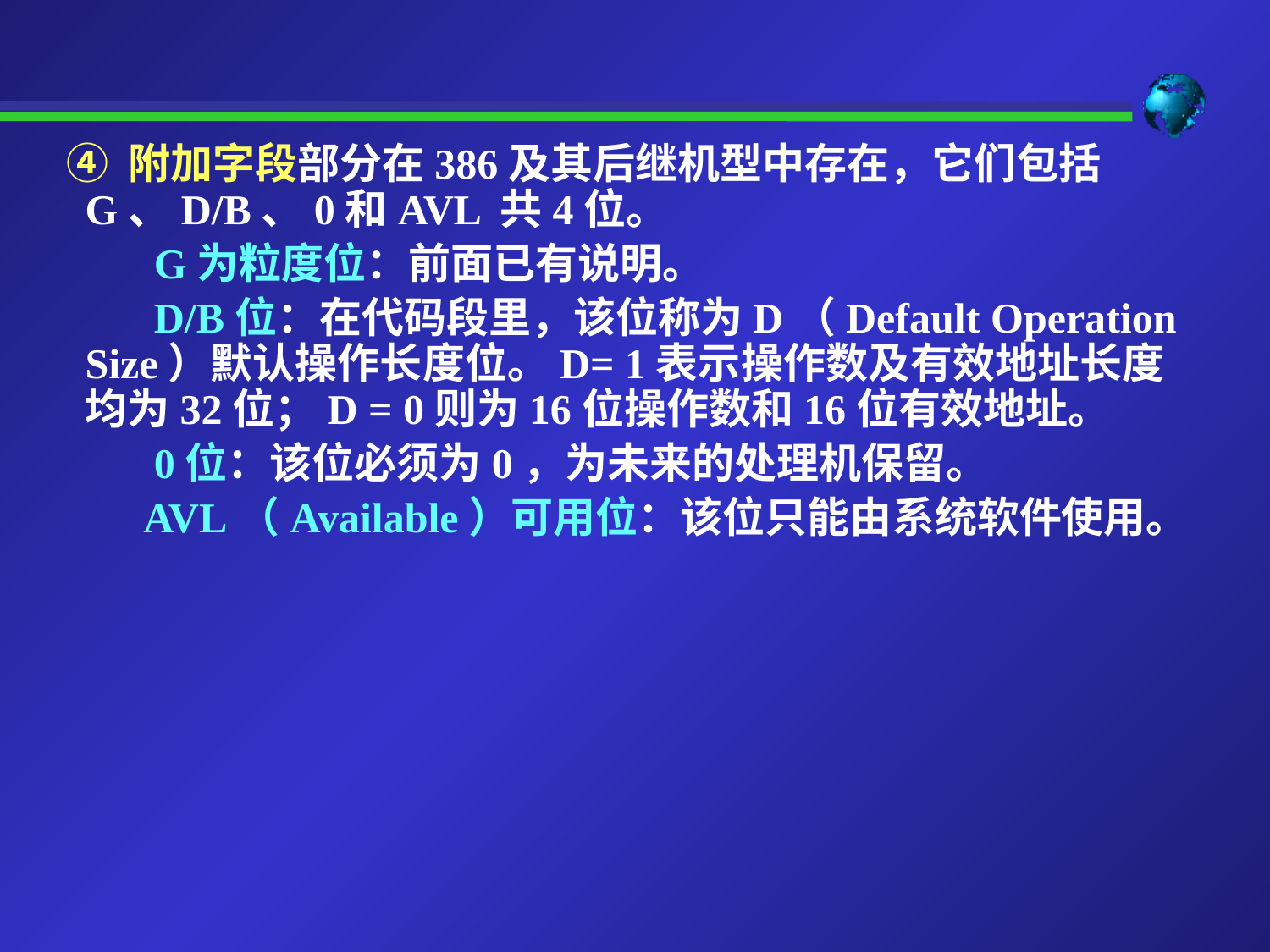

④ 附加字段部分在386及其后继机型中存在，它们包括G、D/B、0和AVL 共4位。
           G为粒度位：前面已有说明。
           D/B位：在代码段里，该位称为D（Default Operation Size）默认操作长度位。D= 1表示操作数及有效地址长度均为32位；D = 0则为16位操作数和16位有效地址。
           0位：该位必须为0，为未来的处理机保留。
          AVL（Available）可用位：该位只能由系统软件使用。
63